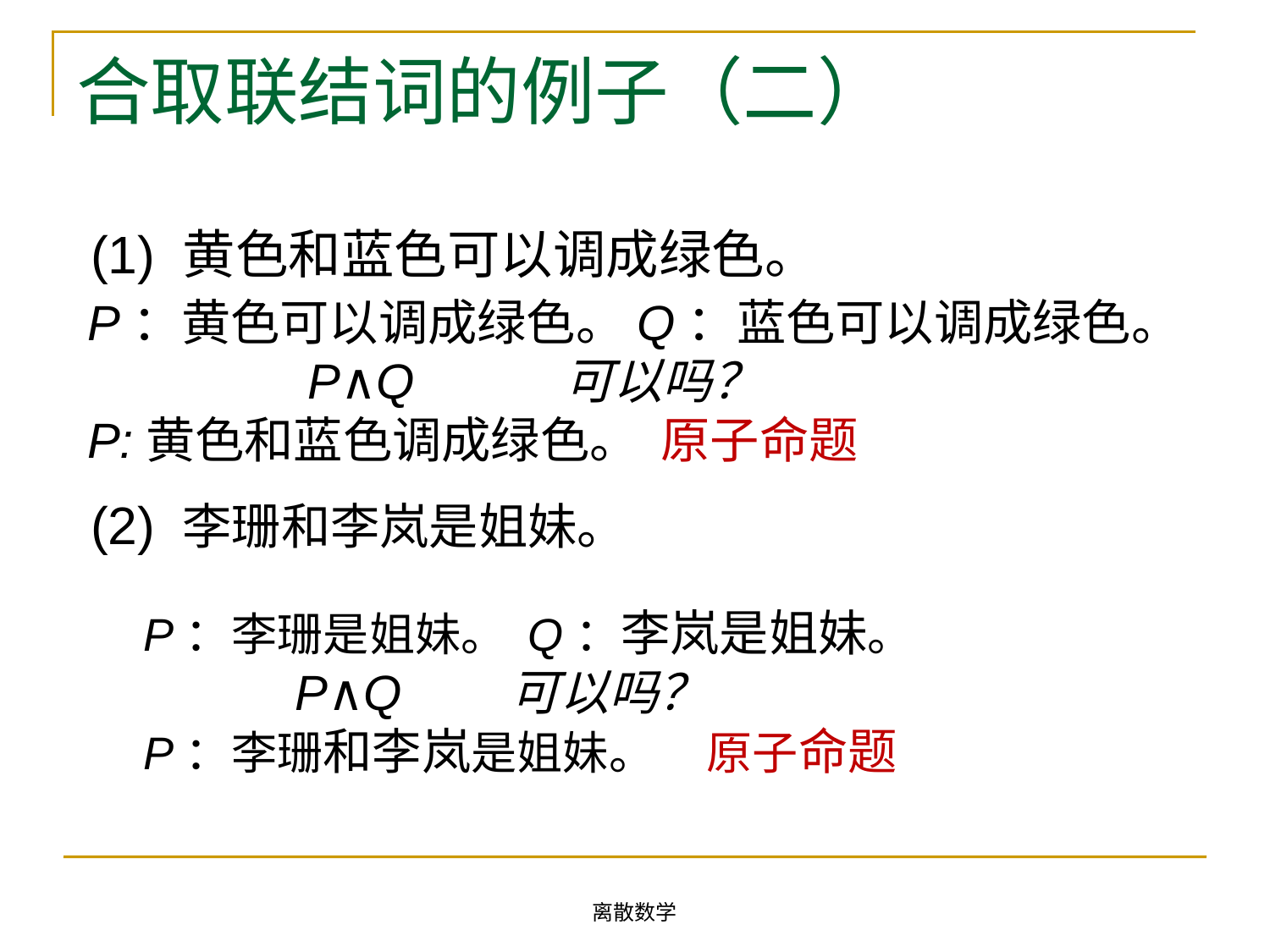

# 合取联结词的例子（二）
 (1) 黄色和蓝色可以调成绿色。

 (2) 李珊和李岚是姐妹。

P：黄色可以调成绿色。Q：蓝色可以调成绿色。
                P∧Q          可以吗？
P:黄色和蓝色调成绿色。  原子命题
P：李珊是姐妹。 Q：李岚是姐妹。
           P∧Q       可以吗？
P：李珊和李岚是姐妹。     原子命题

21
离散数学